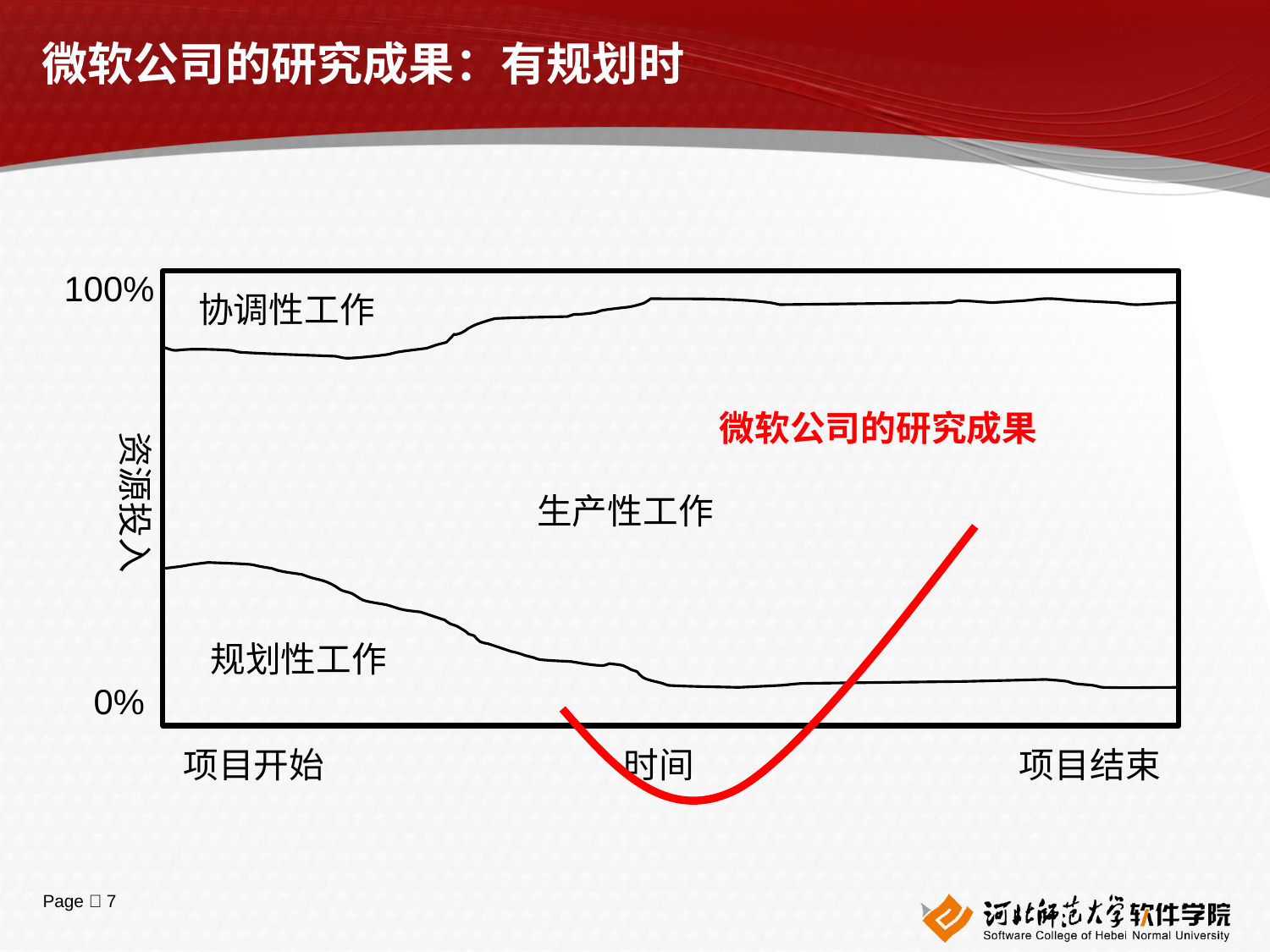

# 微软公司的研究成果：有规划时
100%

资源投入
0%
项目开始
时间
项目结束
协调性工作

微软公司的研究成果

生产性工作

规划性工作